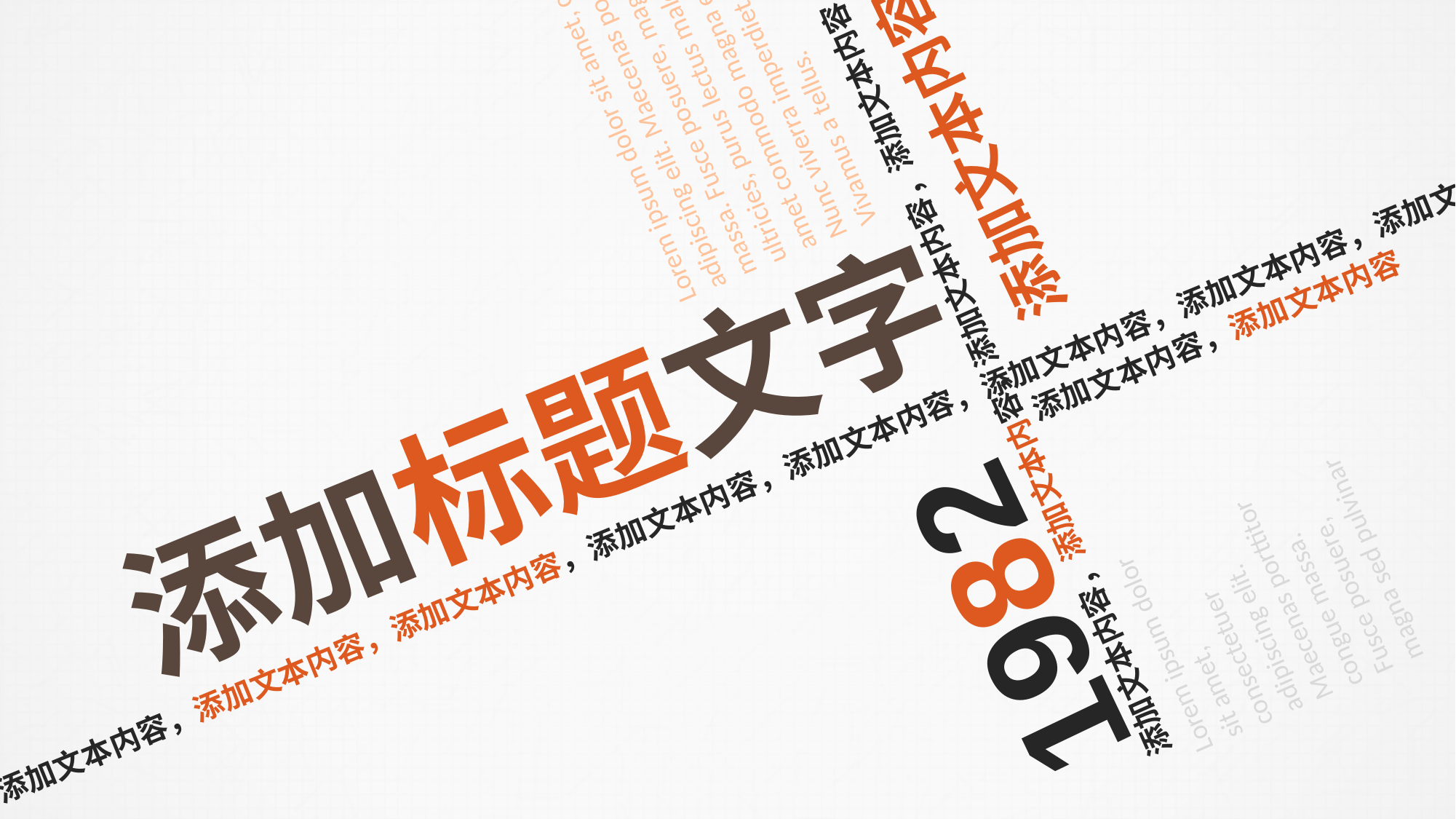

Lorem ipsum dolor sit amet, consectetuer adipiscing elit. Maecenas porttitor congue massa. Fusce posuere, magna sed pulvinar ultricies, purus lectus malesuada libero, sit amet commodo magna eros quis urna.
Nunc viverra imperdiet enim. Fusce est. Vivamus a tellus.

添加文本内容
添加文本内容，添加文本内容
添加文本内容，添加文本内容，添加文本内容，添加文本内容，
添加标题文字
添加文本内容，添加文本内容，添加文本内容，添加文本内容，添加文本内容，添加文本内容，添加文本内容，添加文本内容
Lorem ipsum dolor sit amet, consectetuer adipiscing elit. Maecenas porttitor congue massa. Fusce posuere, magna sed pulvinar
1982